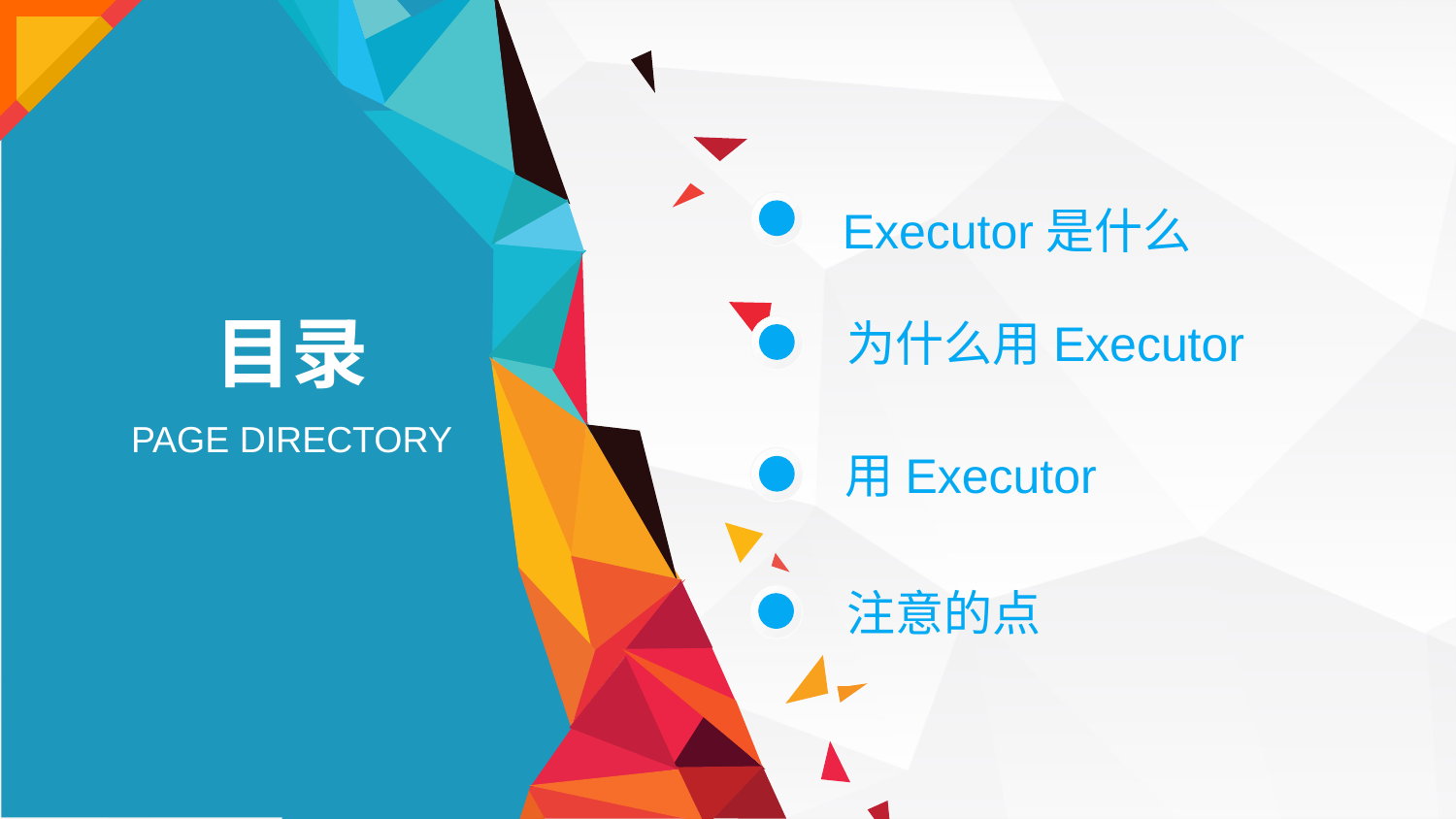

Executor是什么

目录

为什么用Executor

PAGE DIRECTORY

用Executor

注意的点